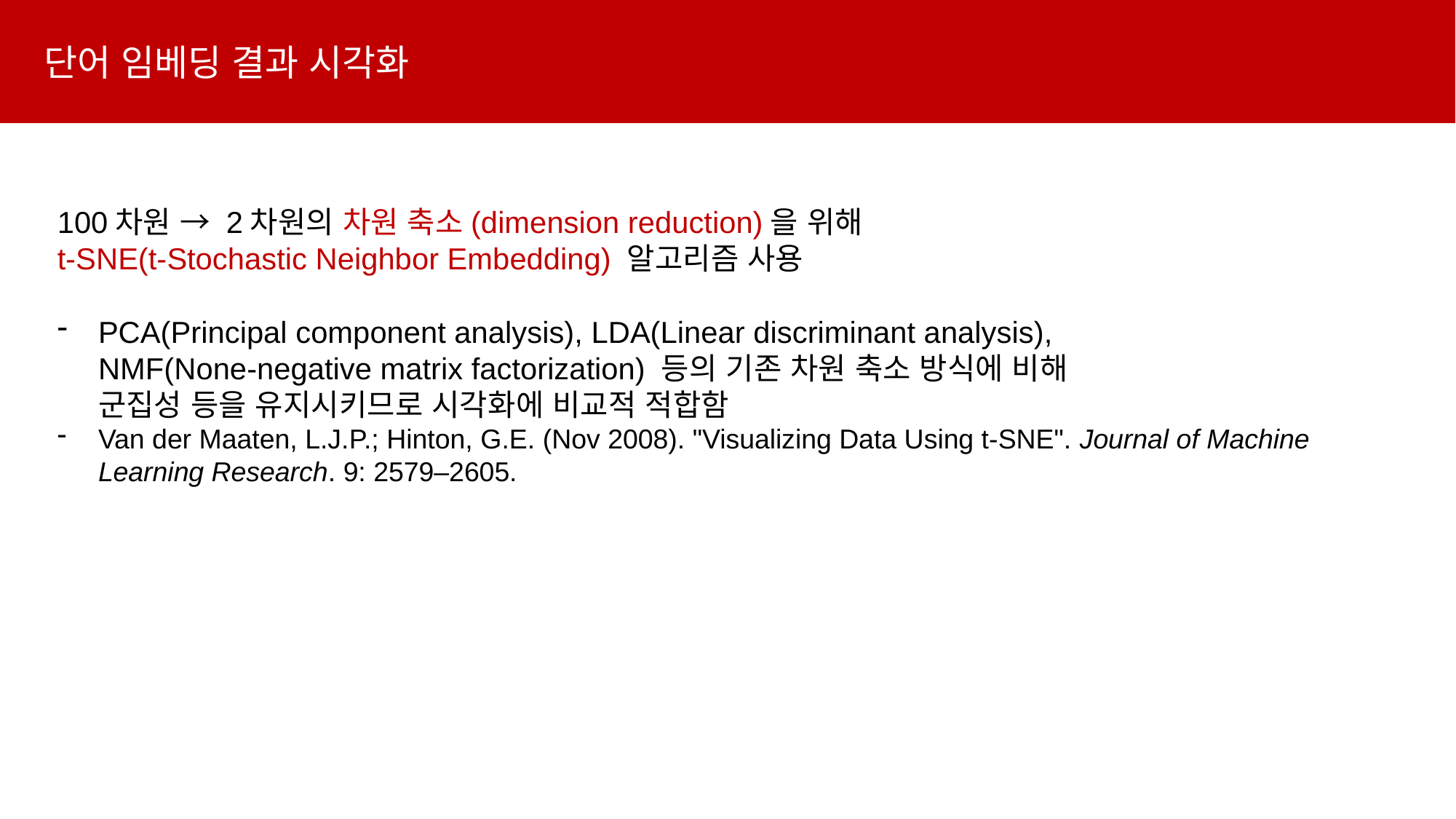

단어 임베딩 결과 시각화
100차원 → 2차원의 차원 축소(dimension reduction)을 위해
t-SNE(t-Stochastic Neighbor Embedding) 알고리즘 사용

PCA(Principal component analysis), LDA(Linear discriminant analysis),
NMF(None-negative matrix factorization) 등의 기존 차원 축소 방식에 비해
군집성 등을 유지시키므로 시각화에 비교적 적합함
Van der Maaten, L.J.P.; Hinton, G.E. (Nov 2008). "Visualizing Data Using t-SNE". Journal of Machine Learning Research. 9: 2579–2605.